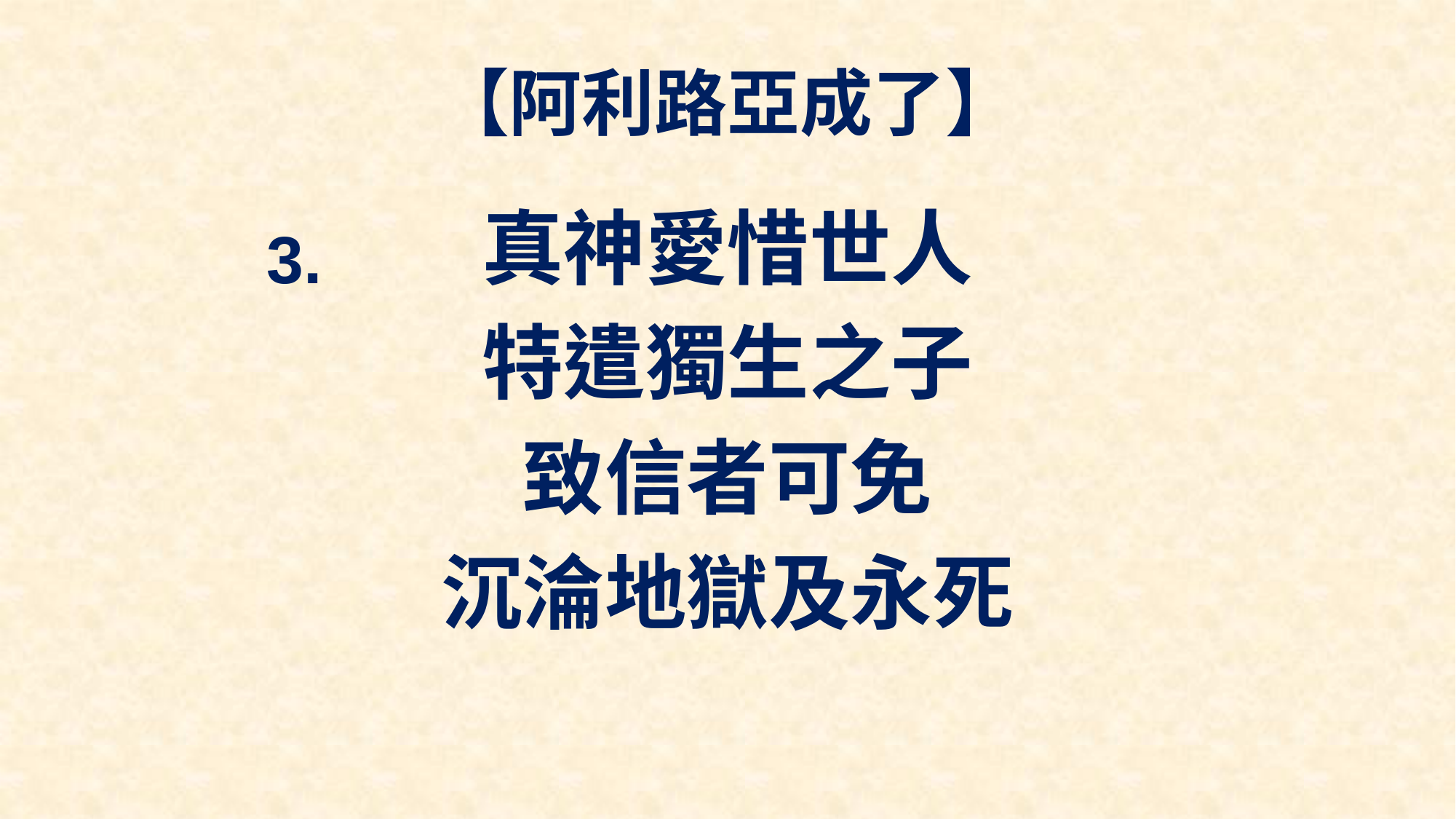

# 【阿利路亞成了】
真神愛惜世人
特遣獨生之子
致信者可免
沉淪地獄及永死
3.